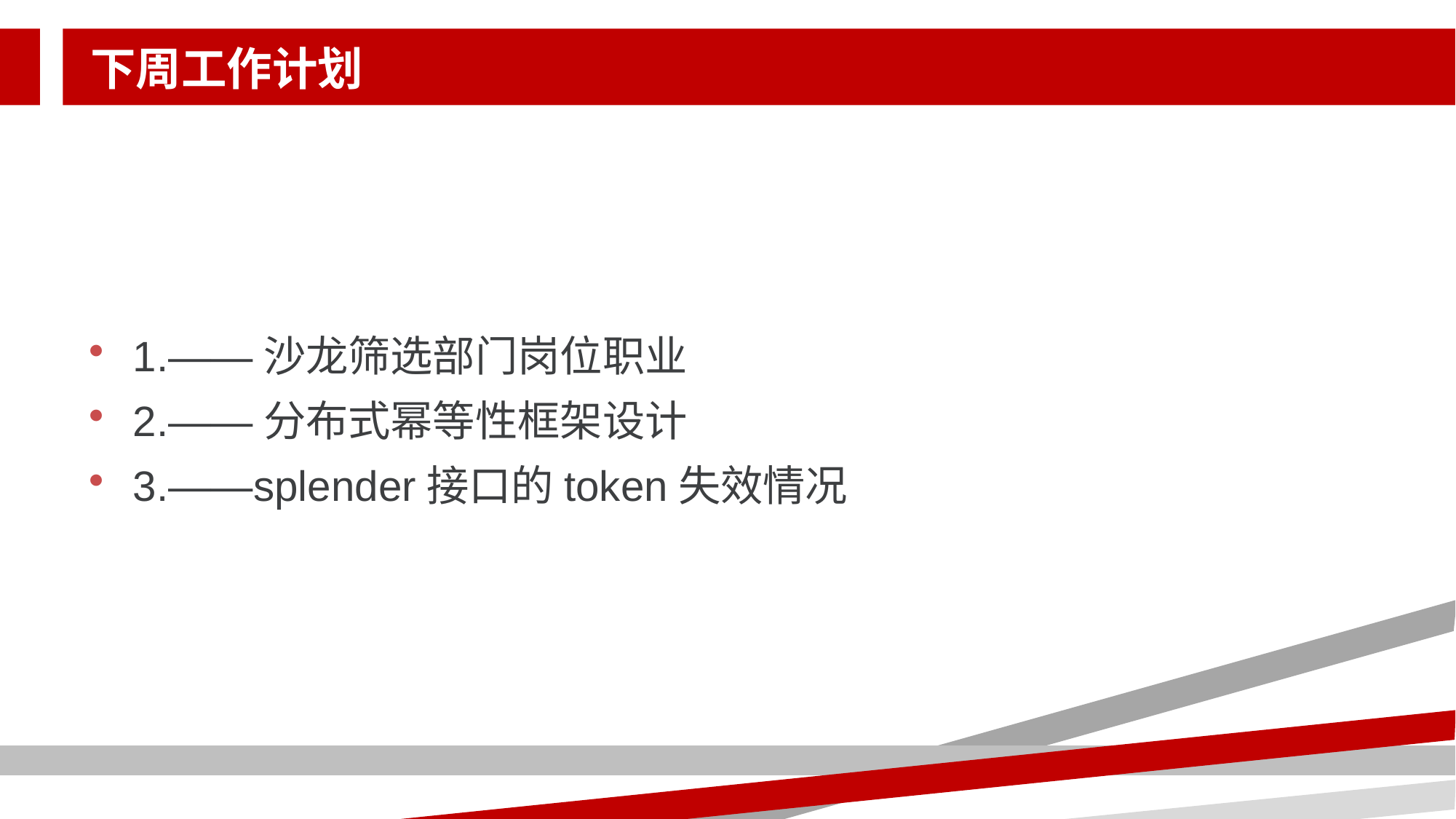

# 下周工作计划

1.——沙龙筛选部门岗位职业
2.——分布式幂等性框架设计
3.——splender接口的token失效情况